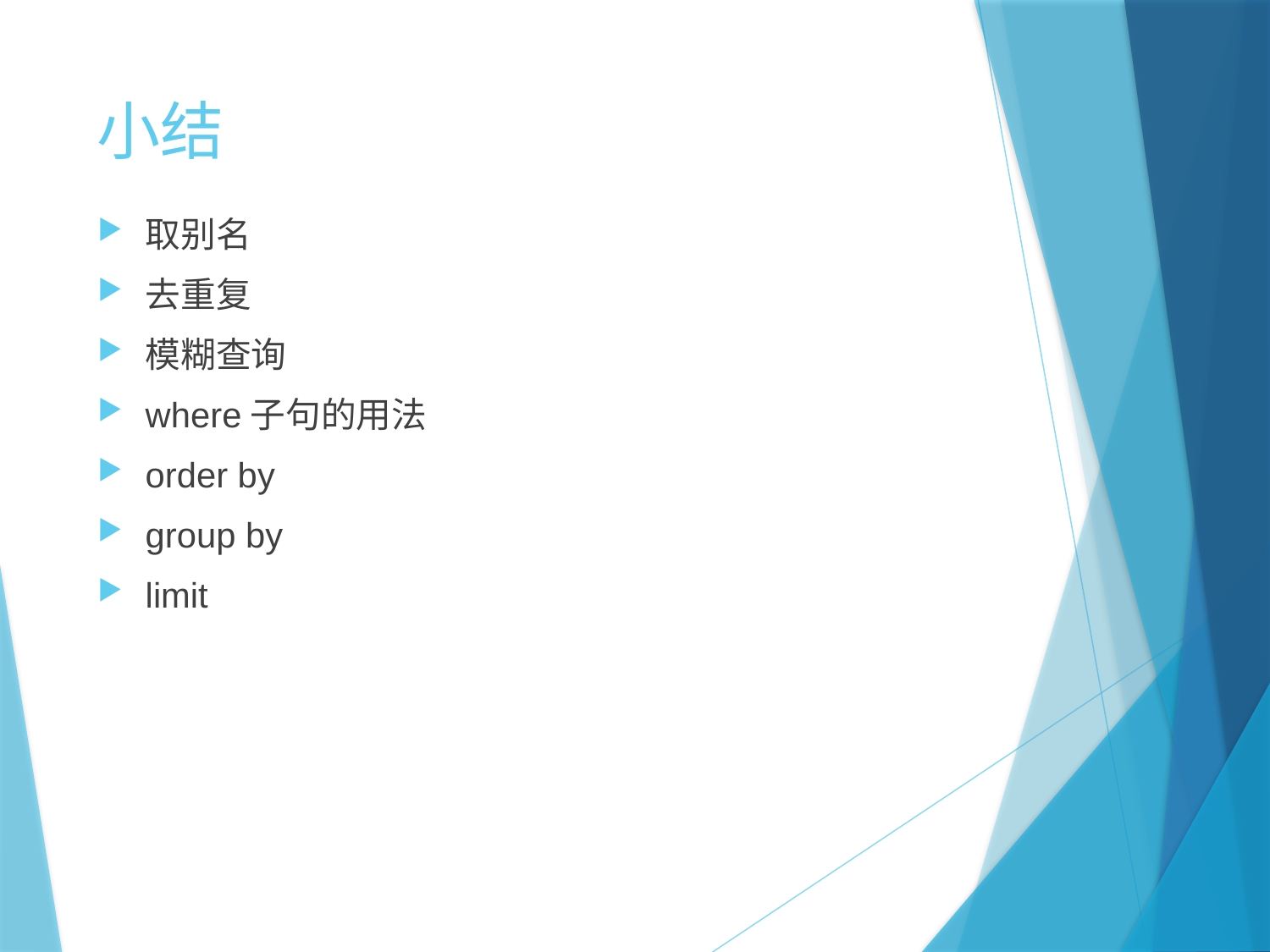

# 小结
取别名
去重复
模糊查询
where子句的用法
order by
group by
limit